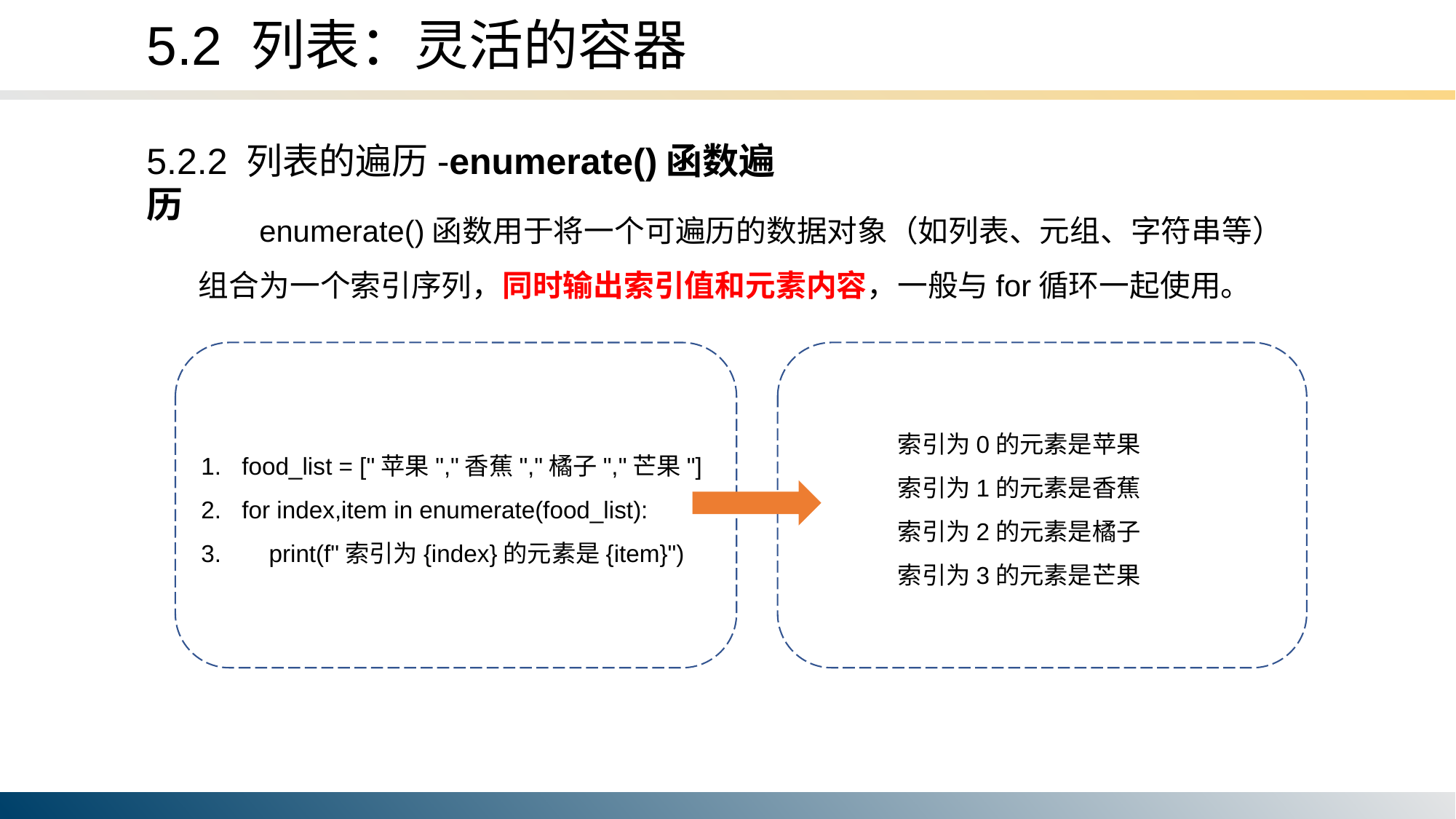

5.2 列表：灵活的容器
5.2.2 列表的遍历-enumerate()函数遍历
enumerate()函数用于将一个可遍历的数据对象（如列表、元组、字符串等）组合为一个索引序列，同时输出索引值和元素内容，一般与for循环一起使用。

索引为0的元素是苹果
索引为1的元素是香蕉
索引为2的元素是橘子
索引为3的元素是芒果
food_list = ["苹果","香蕉","橘子","芒果"]
for index,item in enumerate(food_list):
    print(f"索引为{index}的元素是{item}")